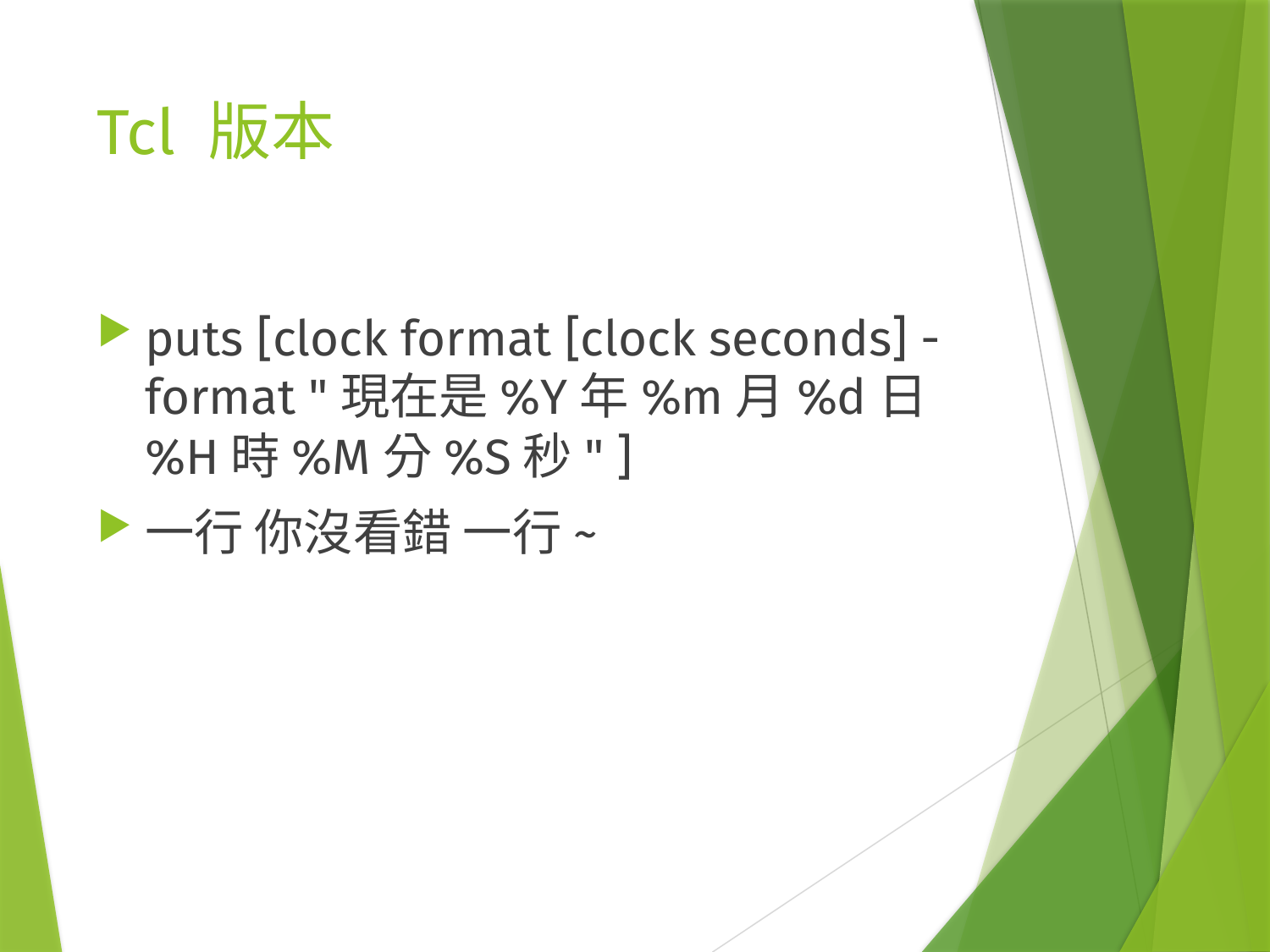

# Tcl 版本
puts [clock format [clock seconds] -format "現在是%Y年%m月%d日 %H時%M分%S秒" ]
一行 你沒看錯 一行~